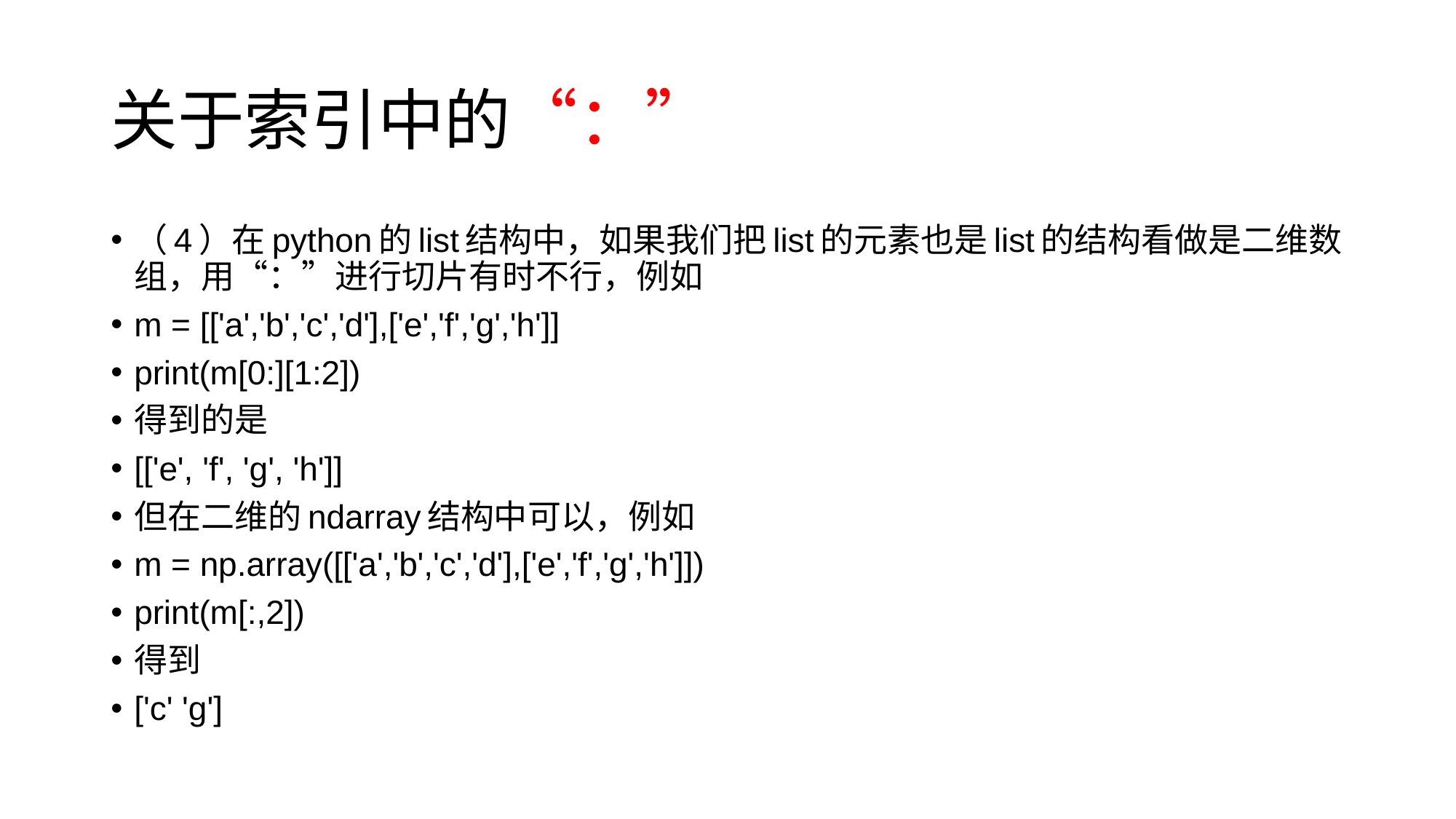

# 关于索引中的“：”
（4）在python的list结构中，如果我们把list的元素也是list的结构看做是二维数组，用“：”进行切片有时不行，例如
m = [['a','b','c','d'],['e','f','g','h']]
print(m[0:][1:2])
得到的是
[['e', 'f', 'g', 'h']]
但在二维的ndarray结构中可以，例如
m = np.array([['a','b','c','d'],['e','f','g','h']])
print(m[:,2])
得到
['c' 'g']